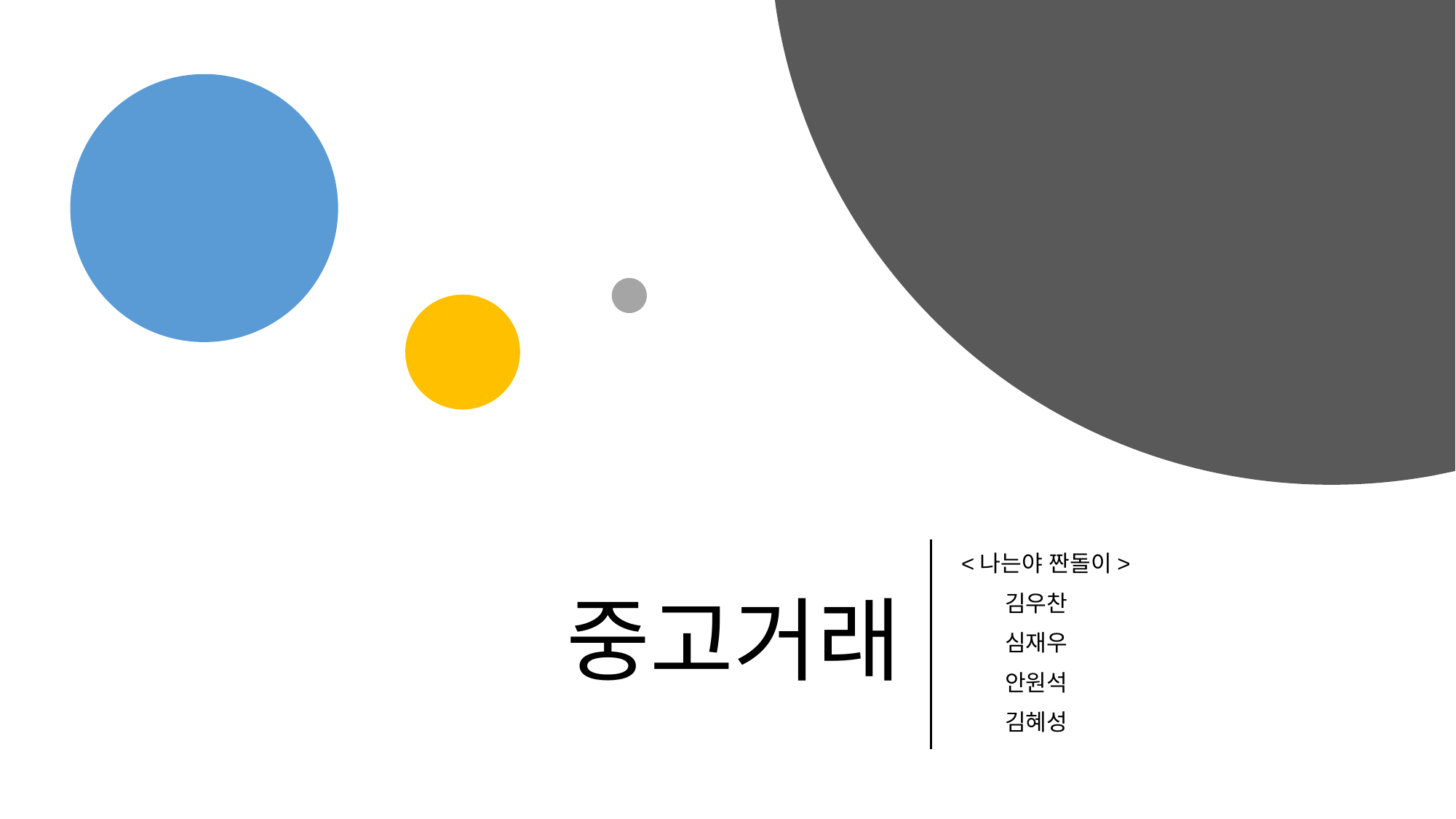

# 중고거래
<나는야 짠돌이>
      김우찬
      심재우
      안원석
      김혜성
1